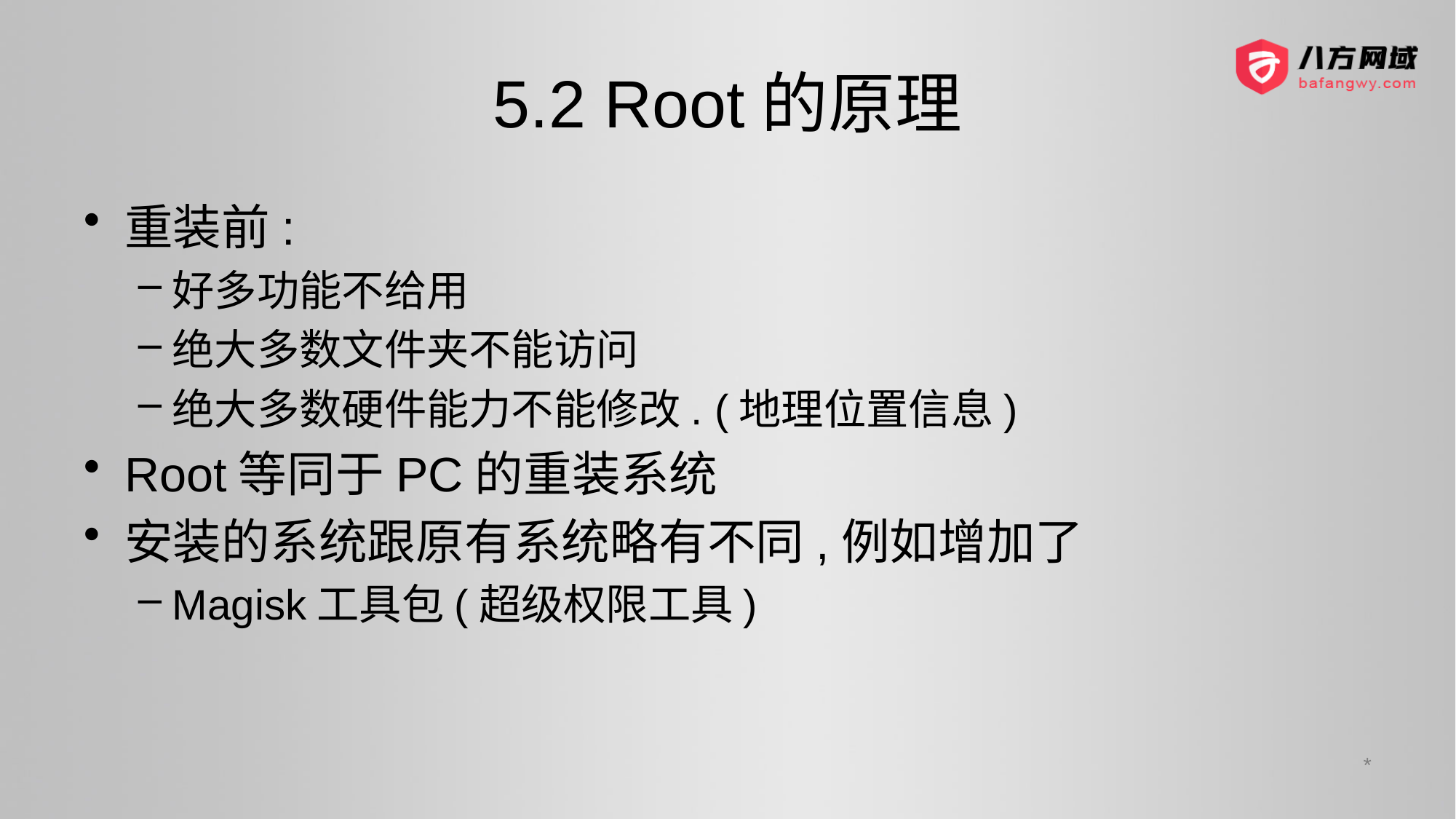

# 5.2 Root的原理
重装前:
好多功能不给用
绝大多数文件夹不能访问
绝大多数硬件能力不能修改. (地理位置信息)
Root等同于PC的重装系统
安装的系统跟原有系统略有不同,例如增加了
Magisk工具包(超级权限工具)
*